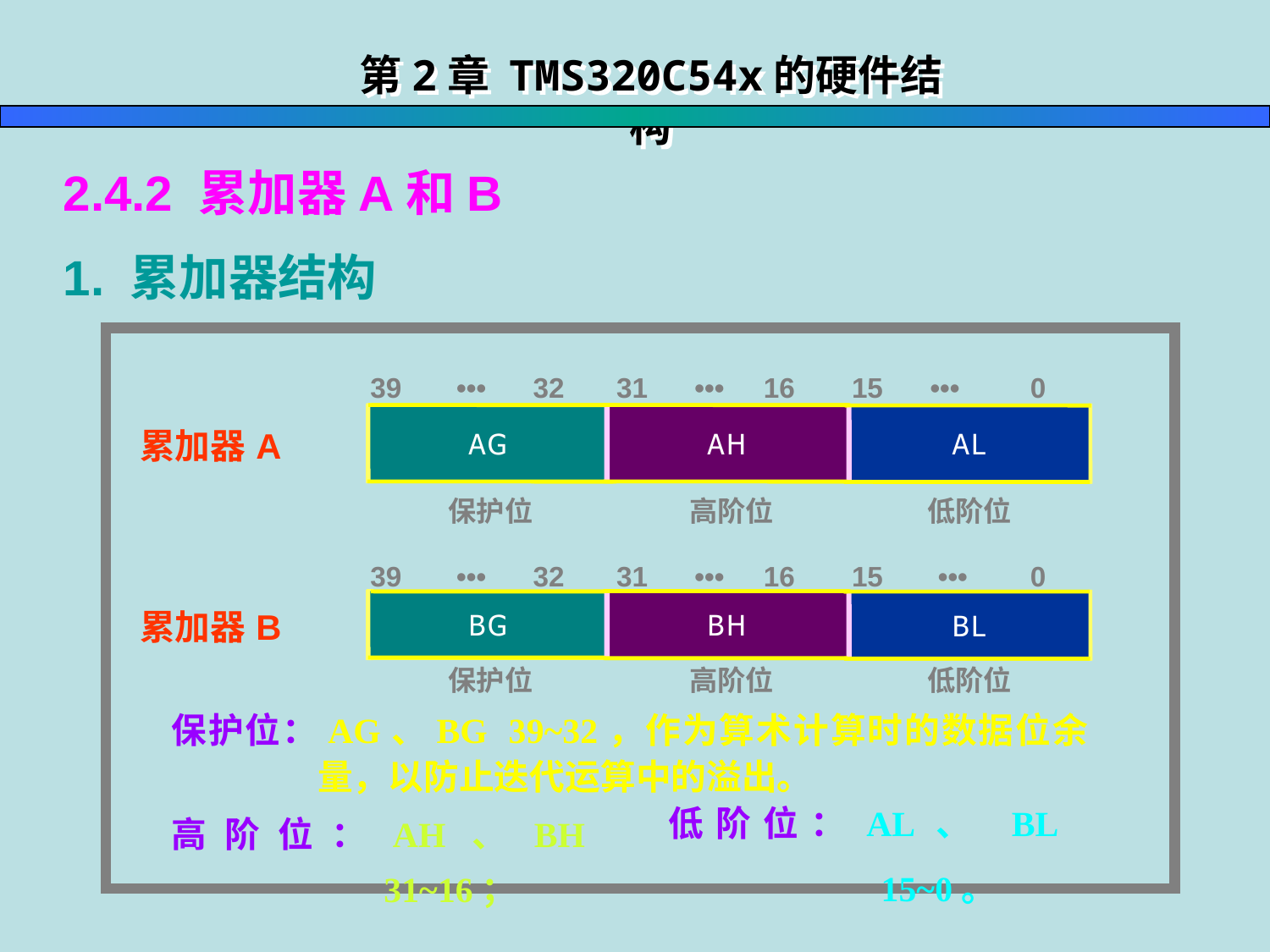

第2章 TMS320C54x的硬件结构

2.4.2 累加器A和B
1. 累加器结构

|  | 39 ••• 32 | 31 ••• 16 | 15 ••• 0 |
| --- | --- | --- | --- |
| 累加器A | AG | AH | AL |
|  | 保护位 39 ••• 32 | 高阶位 31 ••• 16 | 低阶位 15 ••• 0 |
| 累加器B | BG | BH | BL |
|  | 保护位 | 高阶位 | 低阶位 |

AG

BG

AG

BG

AH

BH

AH

BH

AL

BL

AL

BL

保护位：AG、BG  39~32，作为算术计算时的数据位余量，以防止迭代运算中的溢出。
低阶位：AL、 BL  15~0。
高阶位：AH、BH  31~16；
50